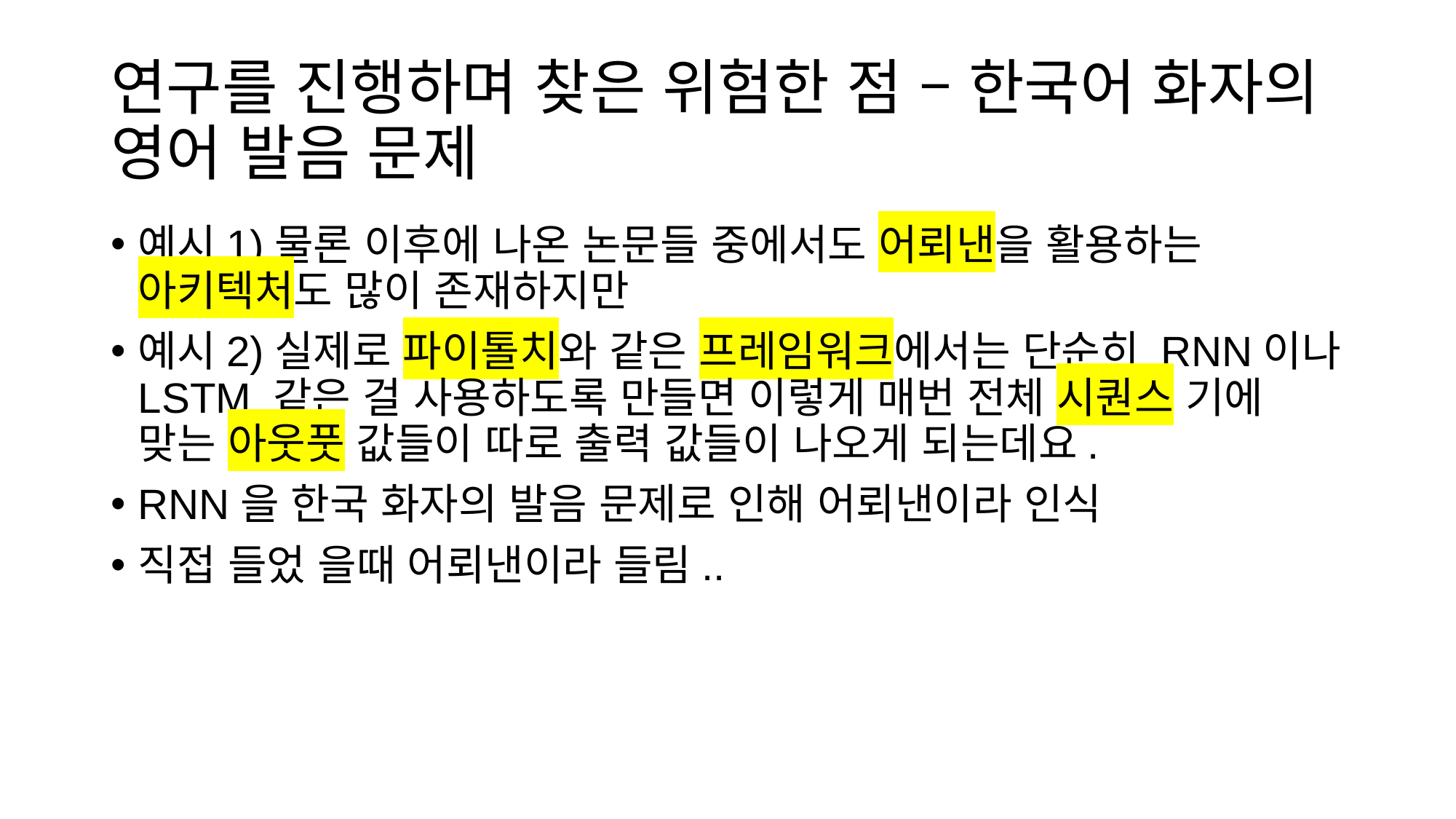

# 연구를 진행하며 찾은 위험한 점 – 한국어 화자의 영어 발음 문제
예시1)물론 이후에 나온 논문들 중에서도 어뢰낸을 활용하는 아키텍처도 많이 존재하지만
예시2)실제로 파이톨치와 같은 프레임워크에서는 단순히 RNN이나 LSTM 같은 걸 사용하도록 만들면 이렇게 매번 전체 시퀀스 기에 맞는 아웃풋 값들이 따로 출력 값들이 나오게 되는데요.
RNN을 한국 화자의 발음 문제로 인해 어뢰낸이라 인식
직접 들었 을때 어뢰낸이라 들림..